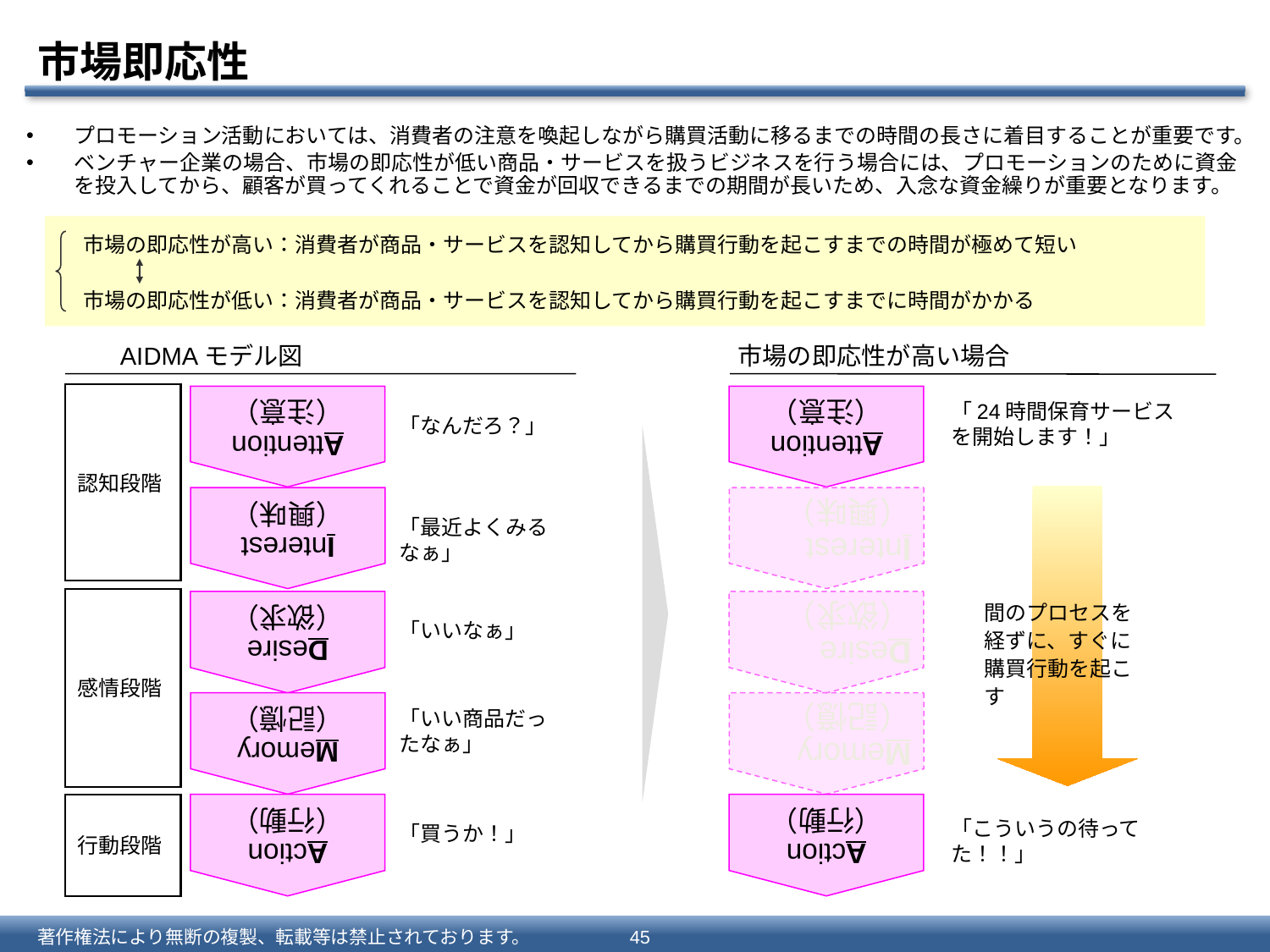

# 市場即応性
プロモーション活動においては、消費者の注意を喚起しながら購買活動に移るまでの時間の長さに着目することが重要です。
ベンチャー企業の場合、市場の即応性が低い商品・サービスを扱うビジネスを行う場合には、プロモーションのために資金を投入してから、顧客が買ってくれることで資金が回収できるまでの期間が長いため、入念な資金繰りが重要となります。
　市場の即応性が高い：消費者が商品・サービスを認知してから購買行動を起こすまでの時間が極めて短い
　市場の即応性が低い：消費者が商品・サービスを認知してから購買行動を起こすまでに時間がかかる

AIDMAモデル図
市場の即応性が高い場合
Attention
（注意）
Attention
（注意）

認知段階
「24時間保育サービスを開始します！」
「なんだろ？」
Interest
（興味）
Interest
（興味）

「最近よくみるなぁ」
Desire
（欲求）
Desire
（欲求）
感情段階
間のプロセスを経ずに、すぐに購買行動を起こす

「いいなぁ」
Memory
（記憶）
Memory
（記憶）
「いい商品だったなぁ」
Action
（行動）
Action
（行動）
行動段階
「こういうの待ってた！！」
「買うか！」